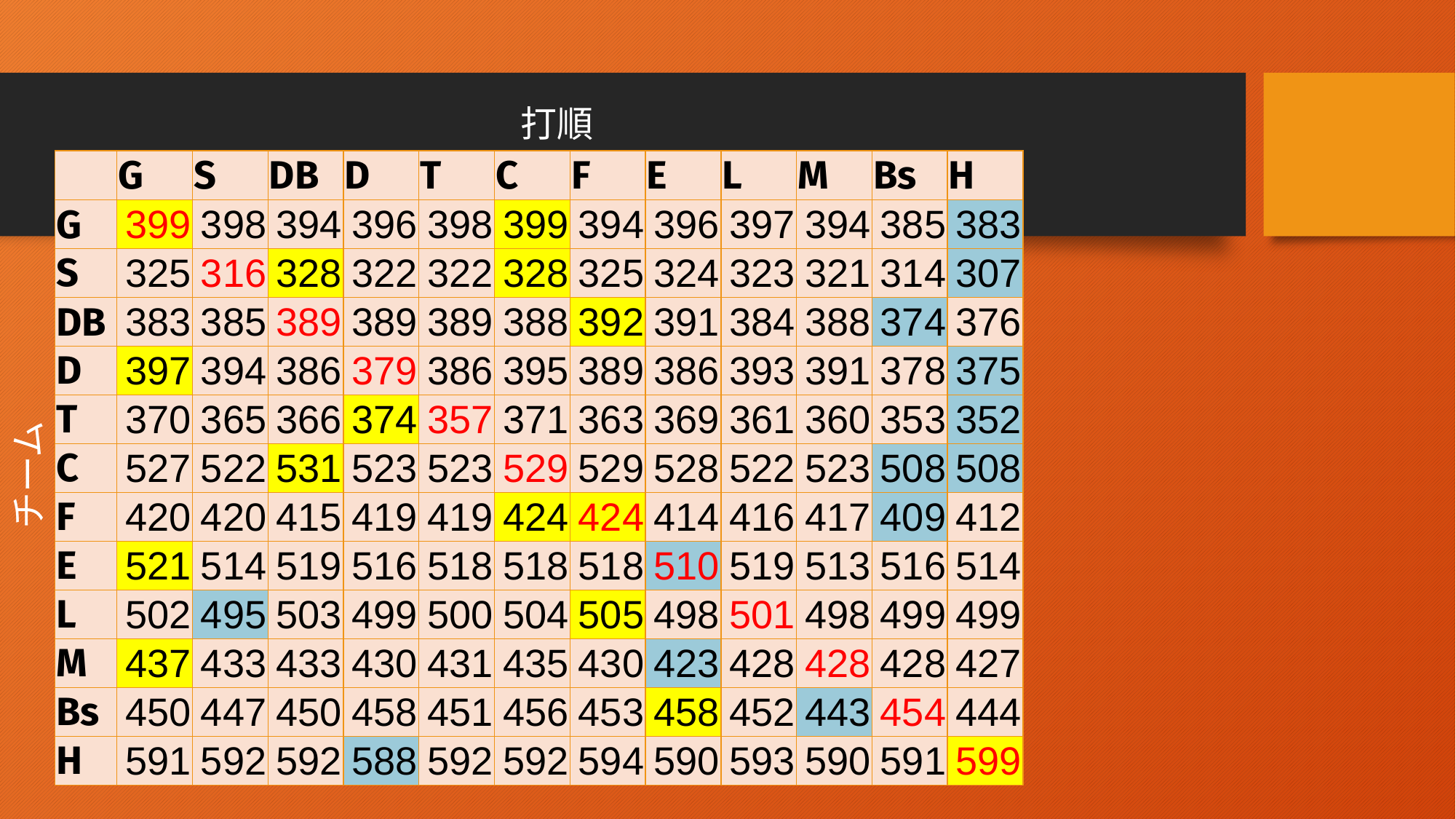

打順
|  | G | S | DB | D | T | C | F | E | L | M | Bs | H |
| --- | --- | --- | --- | --- | --- | --- | --- | --- | --- | --- | --- | --- |
| G | 399 | 398 | 394 | 396 | 398 | 399 | 394 | 396 | 397 | 394 | 385 | 383 |
| S | 325 | 316 | 328 | 322 | 322 | 328 | 325 | 324 | 323 | 321 | 314 | 307 |
| DB | 383 | 385 | 389 | 389 | 389 | 388 | 392 | 391 | 384 | 388 | 374 | 376 |
| D | 397 | 394 | 386 | 379 | 386 | 395 | 389 | 386 | 393 | 391 | 378 | 375 |
| T | 370 | 365 | 366 | 374 | 357 | 371 | 363 | 369 | 361 | 360 | 353 | 352 |
| C | 527 | 522 | 531 | 523 | 523 | 529 | 529 | 528 | 522 | 523 | 508 | 508 |
| F | 420 | 420 | 415 | 419 | 419 | 424 | 424 | 414 | 416 | 417 | 409 | 412 |
| E | 521 | 514 | 519 | 516 | 518 | 518 | 518 | 510 | 519 | 513 | 516 | 514 |
| L | 502 | 495 | 503 | 499 | 500 | 504 | 505 | 498 | 501 | 498 | 499 | 499 |
| M | 437 | 433 | 433 | 430 | 431 | 435 | 430 | 423 | 428 | 428 | 428 | 427 |
| Bs | 450 | 447 | 450 | 458 | 451 | 456 | 453 | 458 | 452 | 443 | 454 | 444 |
| H | 591 | 592 | 592 | 588 | 592 | 592 | 594 | 590 | 593 | 590 | 591 | 599 |
チーム